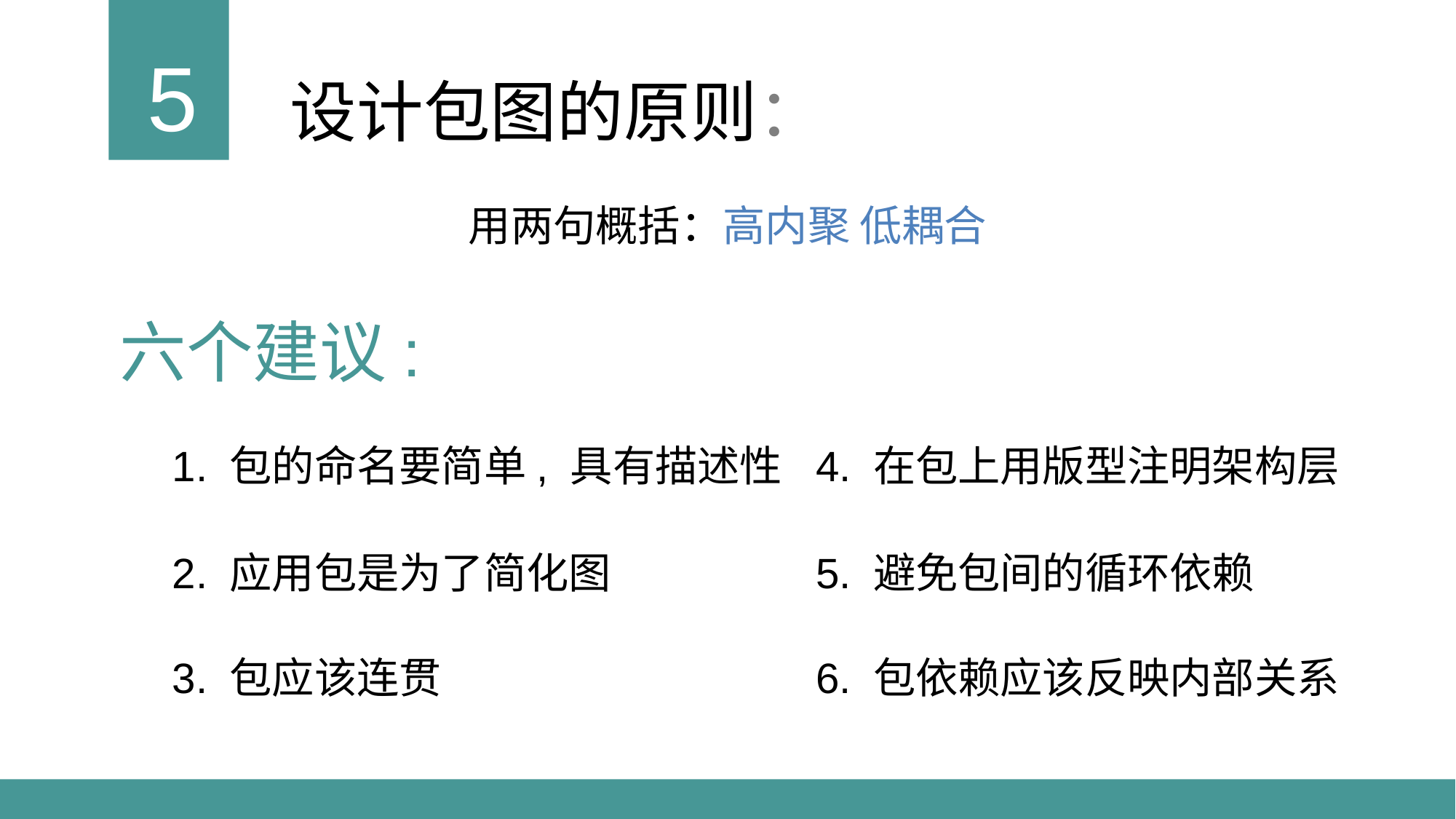

5
设计包图的原则：
用两句概括：高内聚 低耦合
六个建议:
1. 包的命名要简单, 具有描述性
4. 在包上用版型注明架构层
5. 避免包间的循环依赖
2. 应用包是为了简化图
6. 包依赖应该反映内部关系
3. 包应该连贯